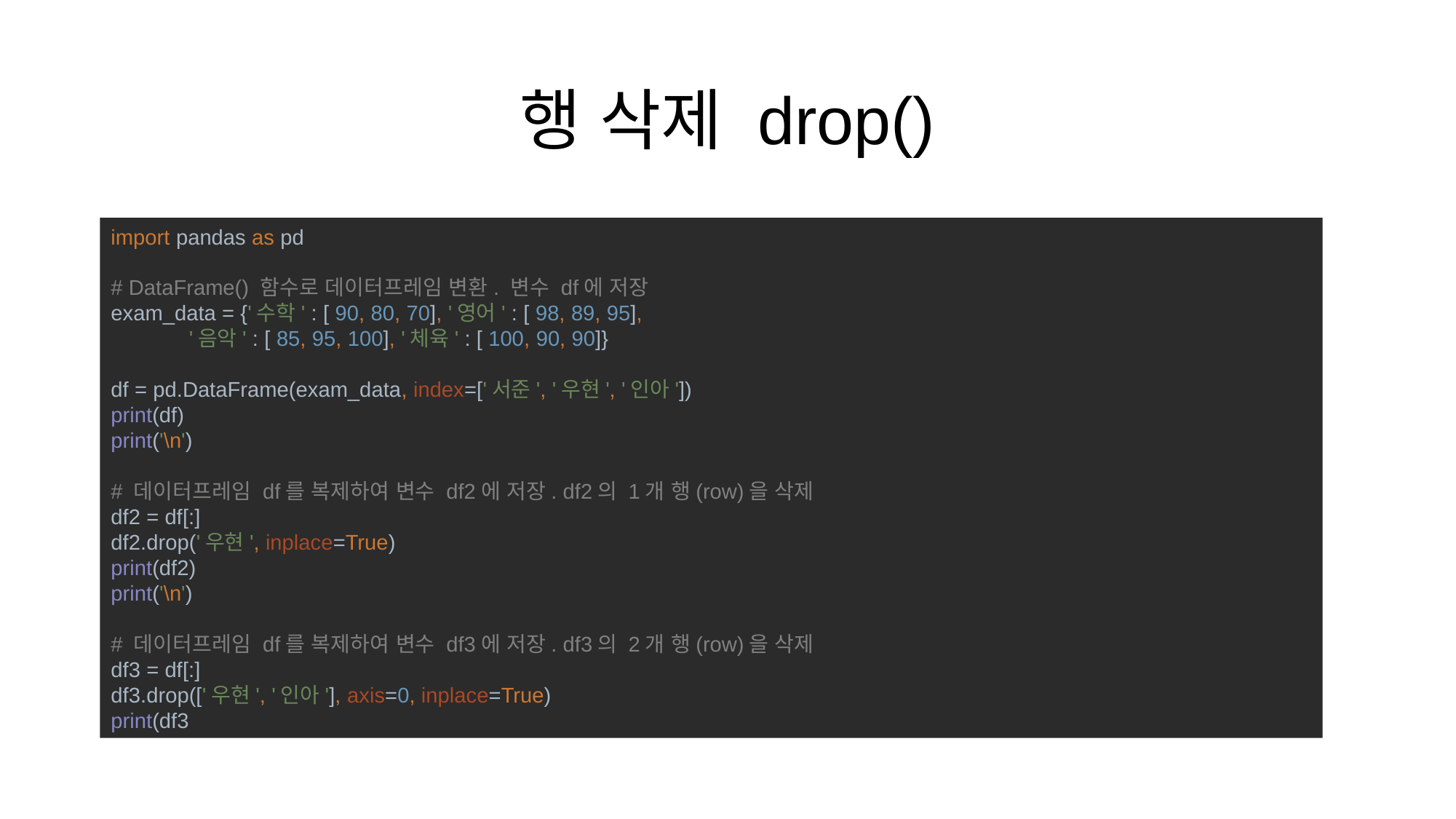

# 행 삭제 drop()
import pandas as pd
# DataFrame() 함수로 데이터프레임 변환. 변수 df에 저장
exam_data = {'수학' : [ 90, 80, 70], '영어' : [ 98, 89, 95],
             '음악' : [ 85, 95, 100], '체육' : [ 100, 90, 90]}
df = pd.DataFrame(exam_data, index=['서준', '우현', '인아'])
print(df)
print('\n')
# 데이터프레임 df를 복제하여 변수 df2에 저장. df2의 1개 행(row)을 삭제
df2 = df[:]
df2.drop('우현', inplace=True)
print(df2)
print('\n')
# 데이터프레임 df를 복제하여 변수 df3에 저장. df3의 2개 행(row)을 삭제
df3 = df[:]
df3.drop(['우현', '인아'], axis=0, inplace=True)
print(df3